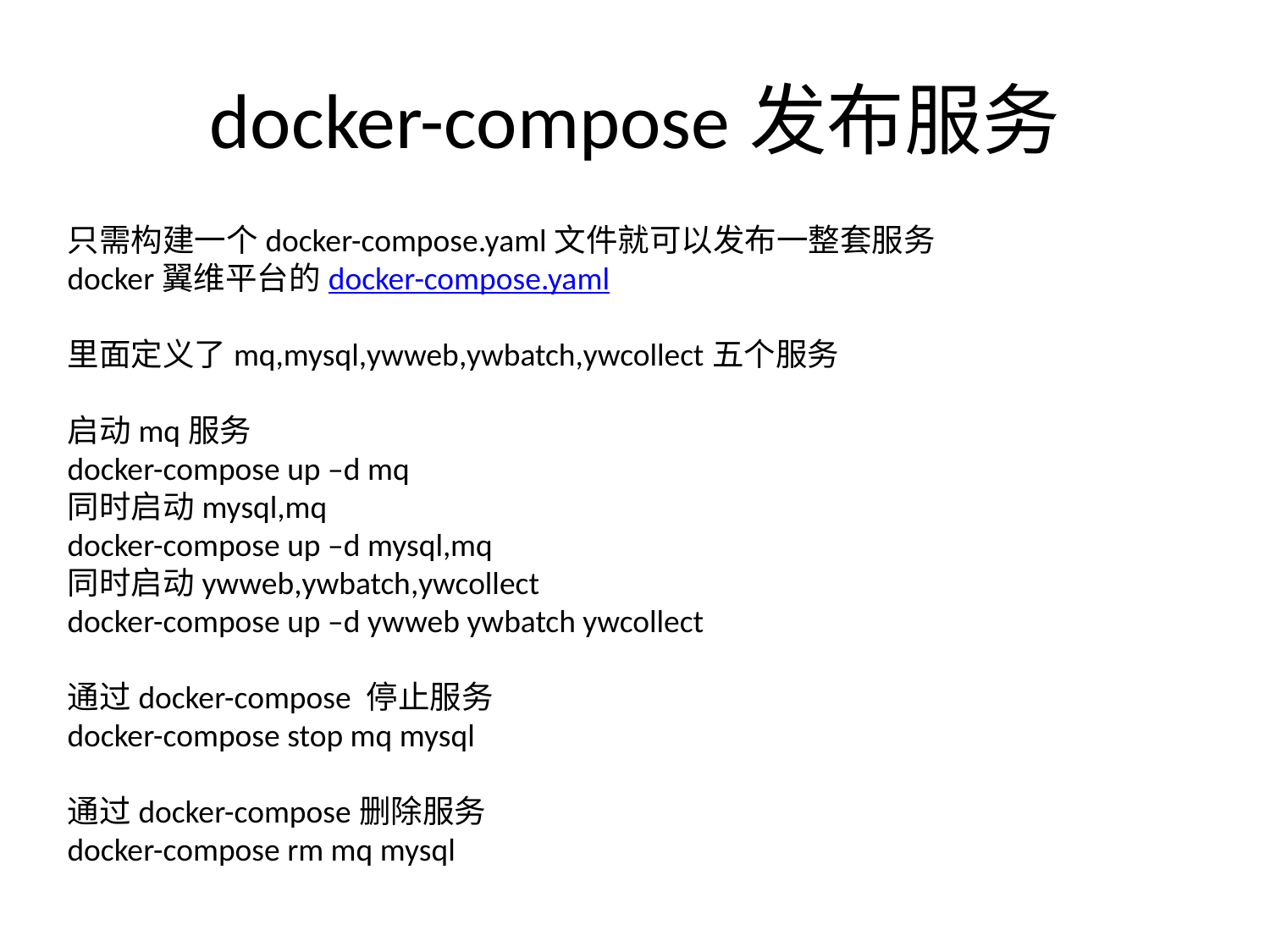

# docker-compose发布服务
只需构建一个docker-compose.yaml文件就可以发布一整套服务
docker翼维平台的docker-compose.yaml

里面定义了mq,mysql,ywweb,ywbatch,ywcollect五个服务

启动mq服务
docker-compose up –d mq
同时启动mysql,mq
docker-compose up –d mysql,mq
同时启动ywweb,ywbatch,ywcollect
docker-compose up –d ywweb ywbatch ywcollect

通过docker-compose 停止服务
docker-compose stop mq mysql

通过docker-compose删除服务
docker-compose rm mq mysql